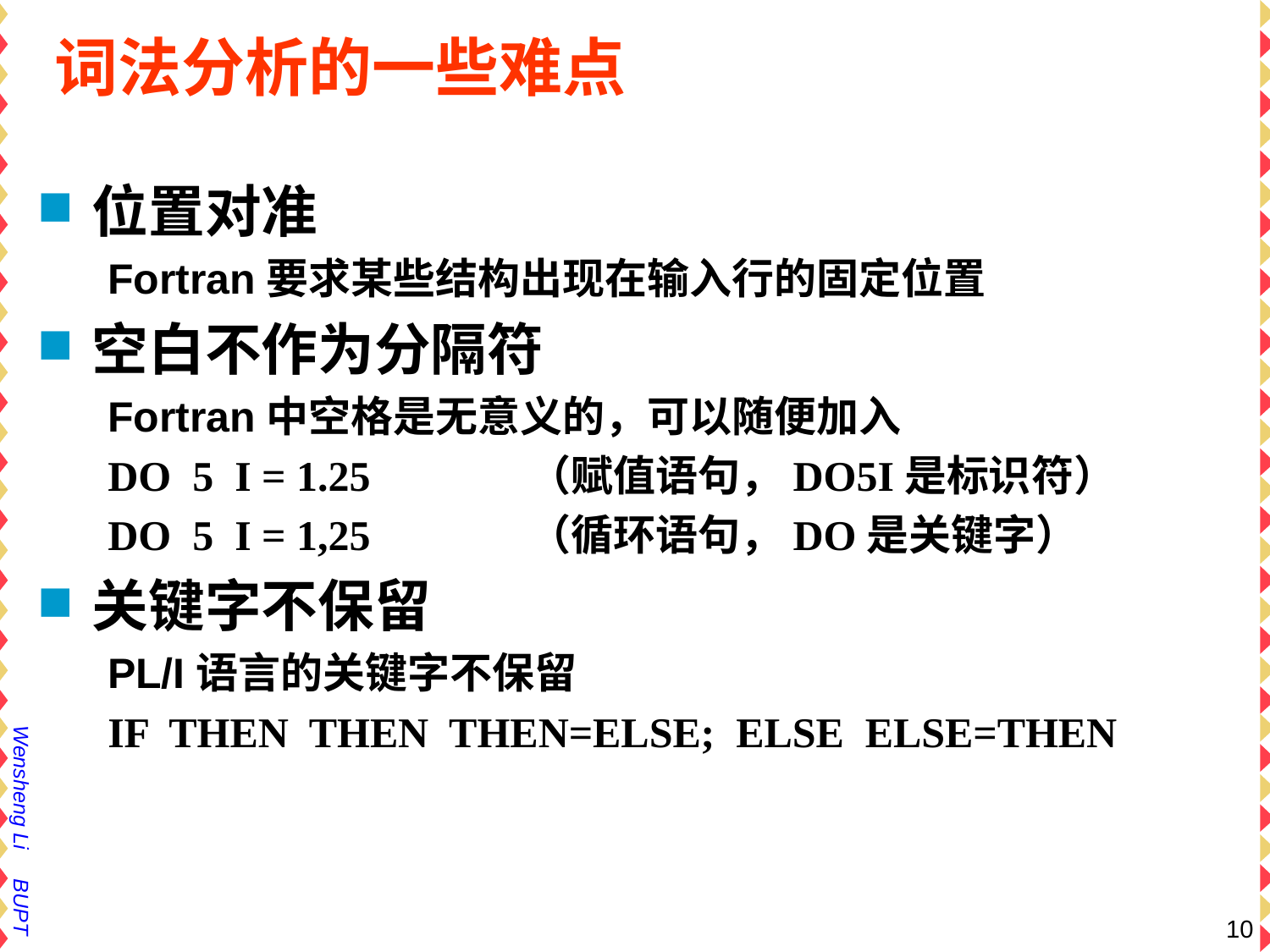

词法分析的一些难点
位置对准
Fortran要求某些结构出现在输入行的固定位置
空白不作为分隔符
Fortran中空格是无意义的，可以随便加入
DO  5  I = 1.25              （赋值语句，DO5I是标识符）
DO  5  I = 1,25              （循环语句，DO是关键字）
关键字不保留
PL/I语言的关键字不保留
IF  THEN  THEN  THEN=ELSE;  ELSE  ELSE=THEN
10